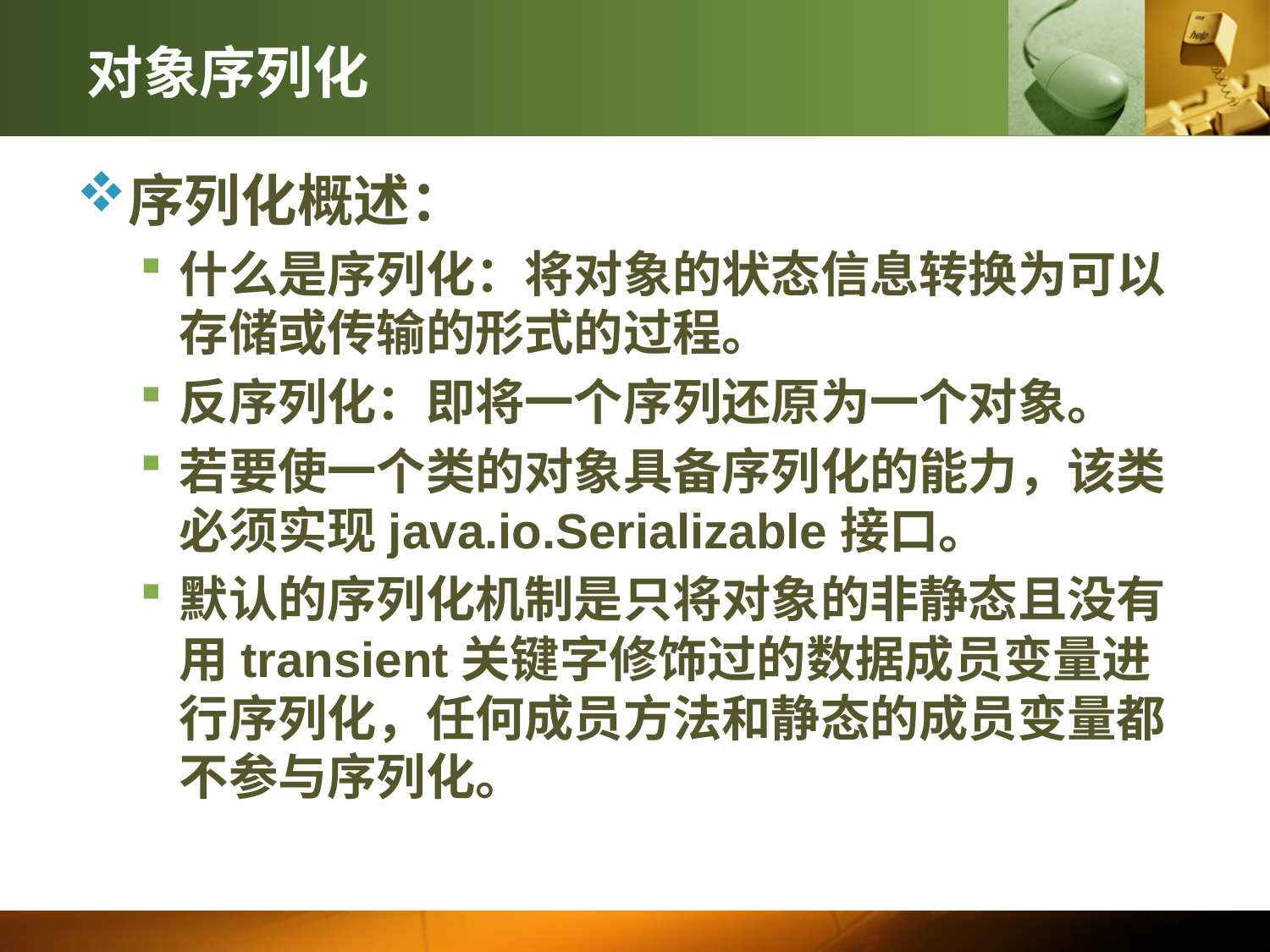

# 对象序列化
序列化概述：
什么是序列化：将对象的状态信息转换为可以存储或传输的形式的过程。
反序列化：即将一个序列还原为一个对象。
若要使一个类的对象具备序列化的能力，该类必须实现java.io.Serializable接口。
默认的序列化机制是只将对象的非静态且没有用transient关键字修饰过的数据成员变量进行序列化，任何成员方法和静态的成员变量都不参与序列化。